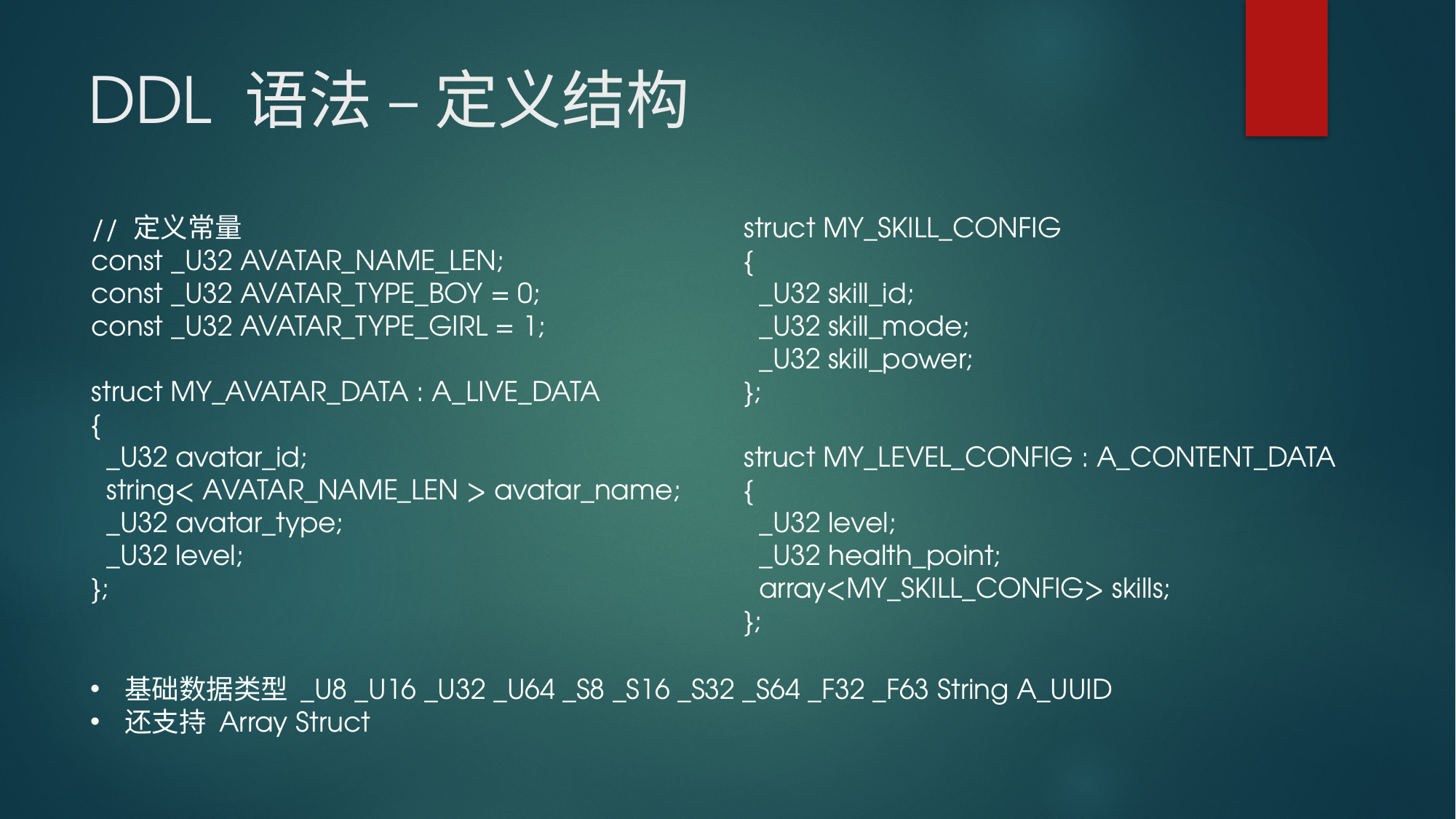

# DDL 语法 – 定义结构
// 定义常量
const _U32 AVATAR_NAME_LEN;
const _U32 AVATAR_TYPE_BOY = 0;
const _U32 AVATAR_TYPE_GIRL = 1;

struct MY_AVATAR_DATA : A_LIVE_DATA
{
  _U32 avatar_id;
  string< AVATAR_NAME_LEN > avatar_name;
  _U32 avatar_type;
  _U32 level;
};
struct MY_SKILL_CONFIG
{
  _U32 skill_id;
  _U32 skill_mode;
  _U32 skill_power;
};

struct MY_LEVEL_CONFIG : A_CONTENT_DATA
{
  _U32 level;
  _U32 health_point;
  array<MY_SKILL_CONFIG> skills;
};
基础数据类型 _U8 _U16 _U32 _U64 _S8 _S16 _S32 _S64 _F32 _F63 String A_UUID
还支持 Array Struct